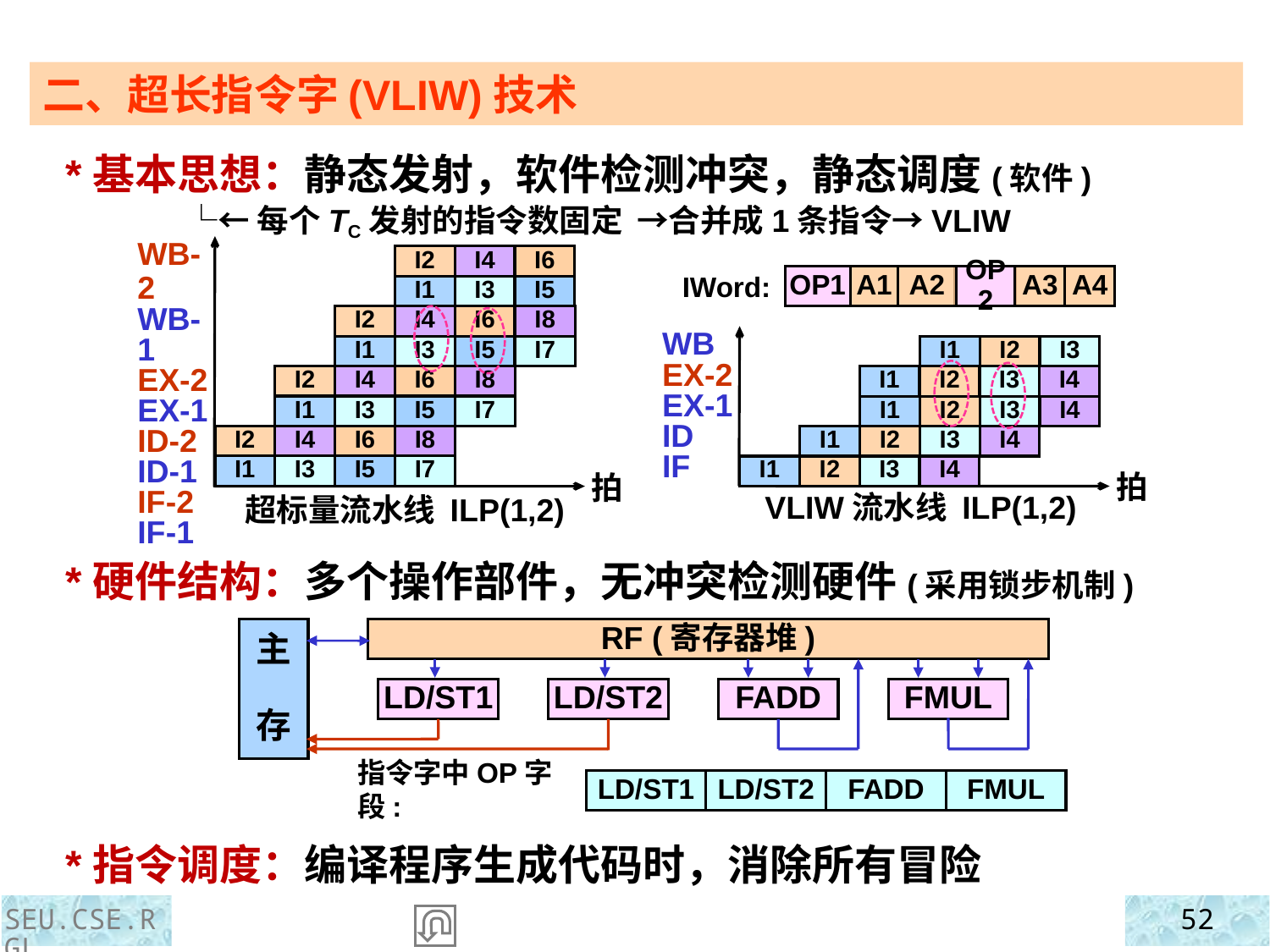

二、超长指令字(VLIW)技术
  *基本思想：静态发射，软件检测冲突，静态调度(软件)
                    └←每个TC发射的指令数固定  →合并成1条指令→VLIW
WB-2
WB-1
EX-2
EX-1
ID-2
ID-1
IF-2
IF-1

I2
I4
I6
I1
I3
I5
I2
I4
I6
I8
I1
I3
I5
I7
I2
I4
I6
I8
I1
I3
I5
I7
I2
I4
I6
I8
I1
I3
I5
I7
拍

超标量流水线 ILP(1,2)
IWord:
OP2
A3
A4
OP1
A1
A2
WB
EX-2
EX-1
ID
IF

I1
I2
I3
I1
I2
I3
I4
I1
I2
I3
I4
I1
I2
I3
I4
I1
I2
I3
I4
拍

VLIW流水线 ILP(1,2)

  *硬件结构：多个操作部件，无冲突检测硬件(采用锁步机制)
主

存
RF (寄存器堆)

LD/ST1
LD/ST2
FADD
FMUL

指令字中OP字段:
LD/ST1
LD/ST2
FADD
FMUL
  *指令调度：编译程序生成代码时，消除所有冒险
SEU.CSE.RGL
52